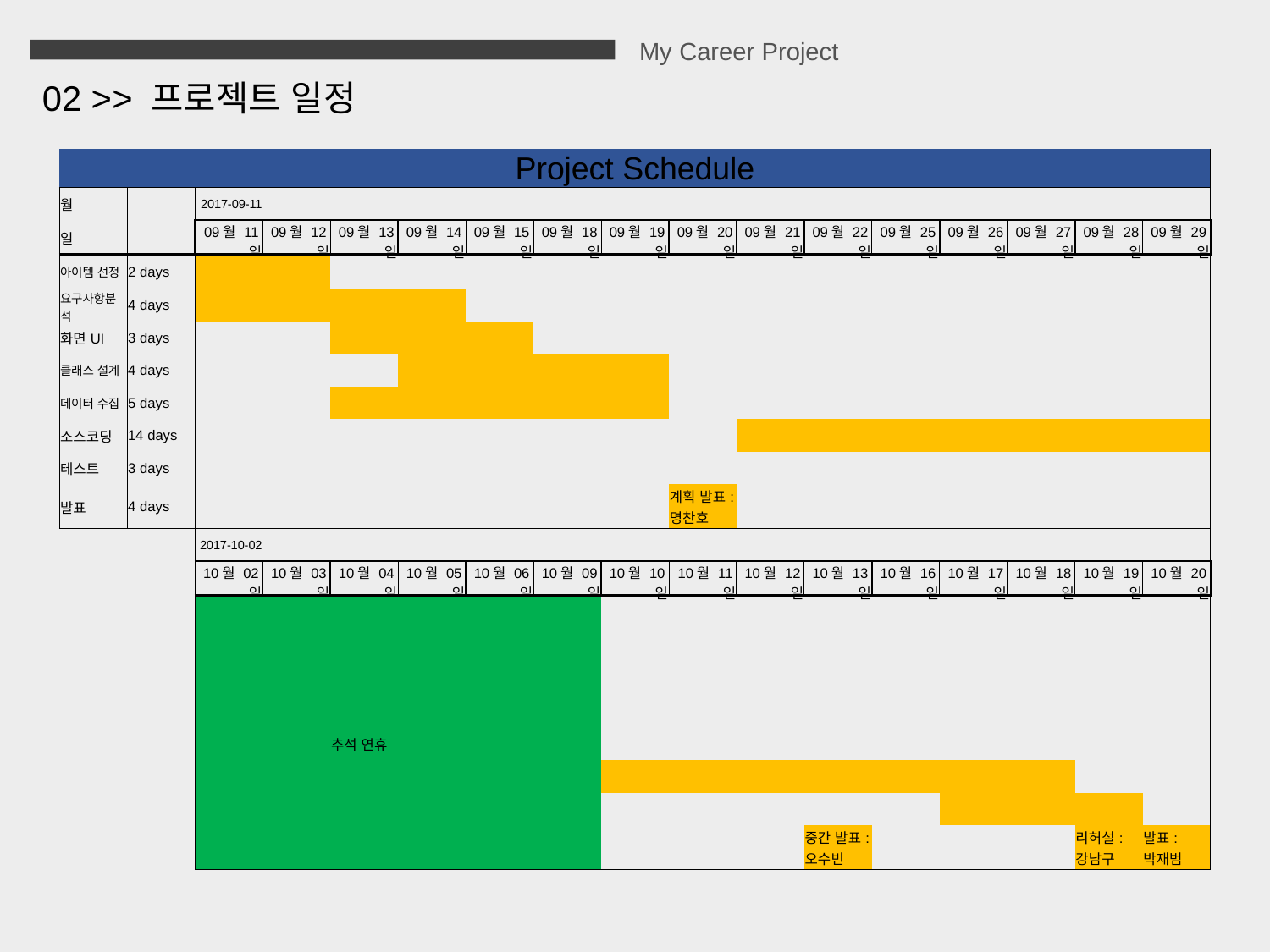

My Career Project

02 >> 프로젝트 일정
| Project Schedule |  |  |  |  |  |  |  |  |  |  |  |  |  |  |  |  |
| --- | --- | --- | --- | --- | --- | --- | --- | --- | --- | --- | --- | --- | --- | --- | --- | --- |
| 월 |  | 2017-09-11 |  |  |  |  |  |  |  |  |  |  |  |  |  |  |
| 일 |  | 09월 11일 | 09월 12일 | 09월 13일 | 09월 14일 | 09월 15일 | 09월 18일 | 09월 19일 | 09월 20일 | 09월 21일 | 09월 22일 | 09월 25일 | 09월 26일 | 09월 27일 | 09월 28일 | 09월 29일 |
| 아이템 선정 | 2 days |  |  |  |  |  |  |  |  |  |  |  |  |  |  |  |
| 요구사항분석 | 4 days |  |  |  |  |  |  |  |  |  |  |  |  |  |  |  |
| 화면UI | 3 days |  |  |  |  |  |  |  |  |  |  |  |  |  |  |  |
| 클래스 설계 | 4 days |  |  |  |  |  |  |  |  |  |  |  |  |  |  |  |
| 데이터 수집 | 5 days |  |  |  |  |  |  |  |  |  |  |  |  |  |  |  |
| 소스코딩 | 14 days |  |  |  |  |  |  |  |  |  |  |  |  |  |  |  |
| 테스트 | 3 days |  |  |  |  |  |  |  |  |  |  |  |  |  |  |  |
| 발표 | 4 days |  |  |  |  |  |  |  | 계획 발표: 명찬호 |  |  |  |  |  |  |  |
|  |  | 2017-10-02 |  |  |  |  |  |  |  |  |  |  |  |  |  |  |
|  |  | 10월 02일 | 10월 03일 | 10월 04일 | 10월 05일 | 10월 06일 | 10월 09일 | 10월 10일 | 10월 11일 | 10월 12일 | 10월 13일 | 10월 16일 | 10월 17일 | 10월 18일 | 10월 19일 | 10월 20일 |
|  |  |  |  |  |  |  |  |  |  |  |  |  |  |  |  |  |
|  |  |  |  |  |  |  |  |  |  |  |  |  |  |  |  |  |
|  |  |  |  |  |  |  |  |  |  |  |  |  |  |  |  |  |
|  |  |  |  |  |  |  |  |  |  |  |  |  |  |  |  |  |
|  |  |  |  | 추석 연휴 |  |  |  |  |  |  |  |  |  |  |  |  |
|  |  |  |  |  |  |  |  |  |  |  |  |  |  |  |  |  |
|  |  |  |  |  |  |  |  |  |  |  |  |  |  |  |  |  |
|  |  |  |  |  |  |  |  |  |  |  | 중간 발표: 오수빈 |  |  |  | 리허설: 강남구 | 발표: 박재범 |